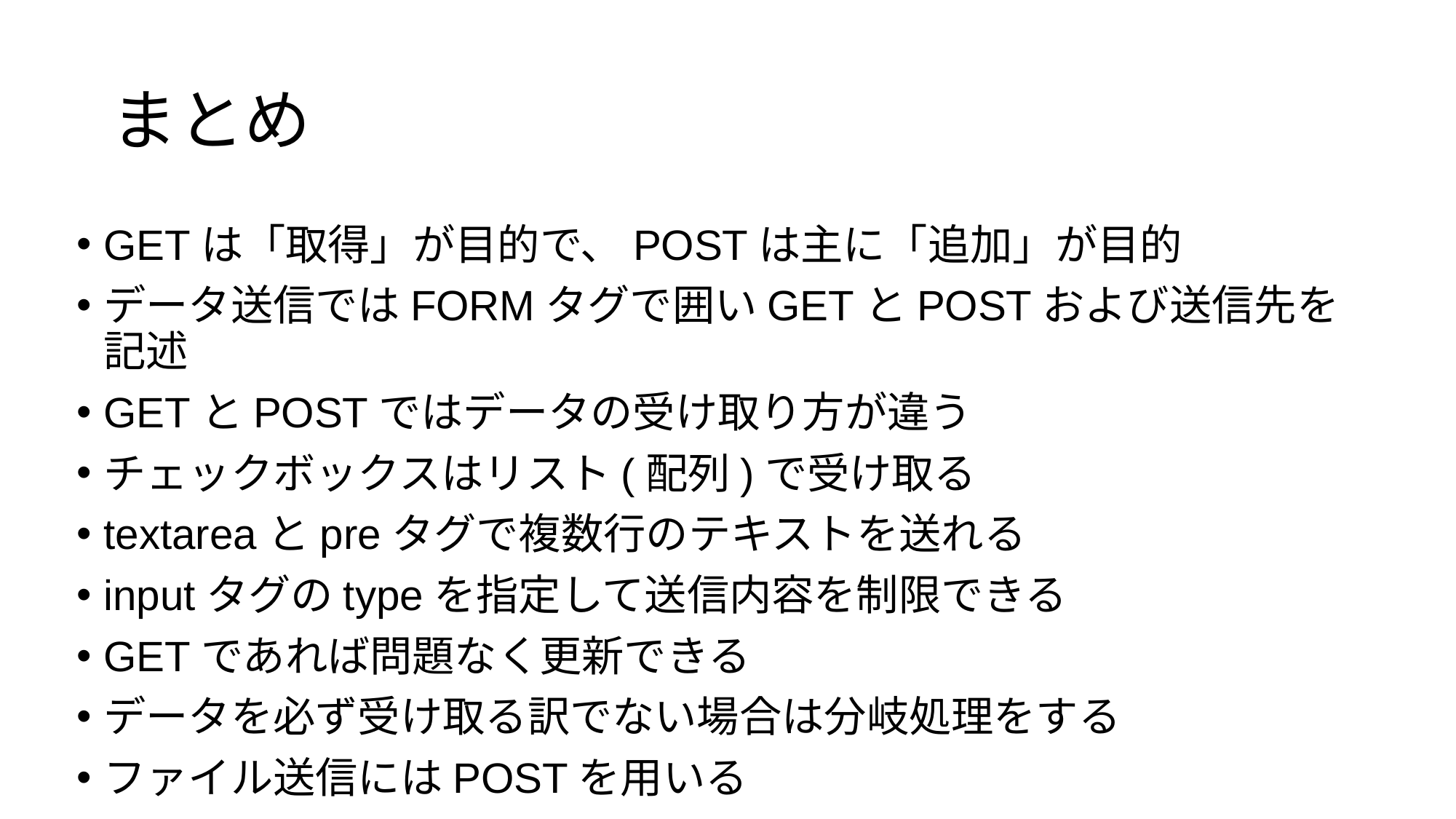

# まとめ
GETは「取得」が目的で、POSTは主に「追加」が目的
データ送信ではFORMタグで囲いGETとPOSTおよび送信先を記述
GETとPOSTではデータの受け取り方が違う
チェックボックスはリスト(配列)で受け取る
textareaとpreタグで複数行のテキストを送れる
inputタグのtypeを指定して送信内容を制限できる
GETであれば問題なく更新できる
データを必ず受け取る訳でない場合は分岐処理をする
ファイル送信にはPOSTを用いる